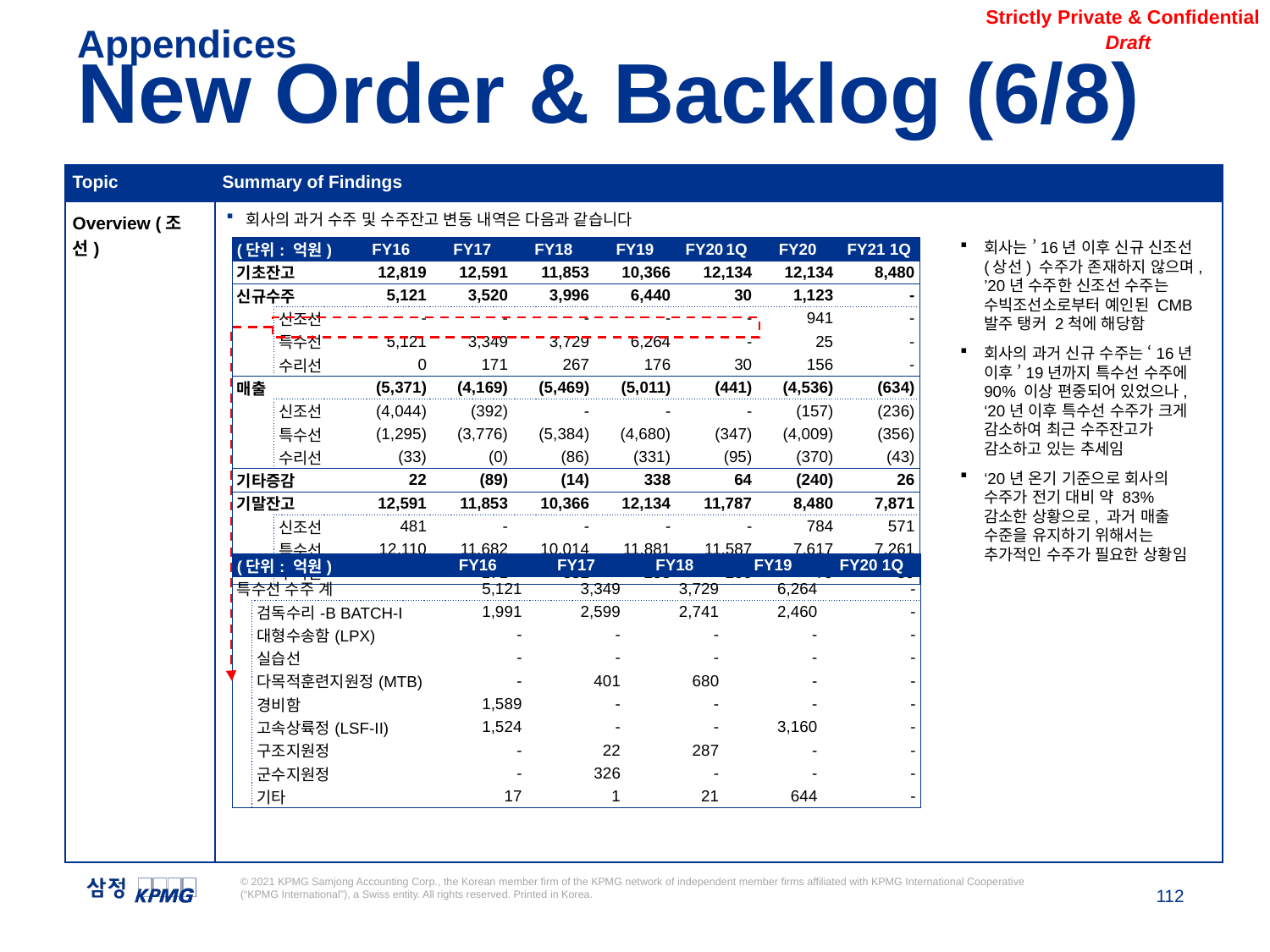

Appendices
New Order & Backlog (6/8)
| Topic | Summary of Findings |
| --- | --- |
| Overview (조선) | 회사의 과거 수주 및 수주잔고 변동 내역은 다음과 같습니다 |
| (단위: 억원) |  | FY16 | FY17 | FY18 | FY19 | FY20 1Q | FY20 | FY21 1Q |
| --- | --- | --- | --- | --- | --- | --- | --- | --- |
| 기초잔고 |  | 12,819 | 12,591 | 11,853 | 10,366 | 12,134 | 12,134 | 8,480 |
| 신규수주 |  | 5,121 | 3,520 | 3,996 | 6,440 | 30 | 1,123 | - |
|  | 신조선 | - | - | - | - | - | 941 | - |
|  | 특수선 | 5,121 | 3,349 | 3,729 | 6,264 | - | 25 | - |
|  | 수리선 | 0 | 171 | 267 | 176 | 30 | 156 | - |
| 매출 |  | (5,371) | (4,169) | (5,469) | (5,011) | (441) | (4,536) | (634) |
|  | 신조선 | (4,044) | (392) | - | - | - | (157) | (236) |
|  | 특수선 | (1,295) | (3,776) | (5,384) | (4,680) | (347) | (4,009) | (356) |
|  | 수리선 | (33) | (0) | (86) | (331) | (95) | (370) | (43) |
| 기타증감 |  | 22 | (89) | (14) | 338 | 64 | (240) | 26 |
| 기말잔고 |  | 12,591 | 11,853 | 10,366 | 12,134 | 11,787 | 8,480 | 7,871 |
|  | 신조선 | 481 | - | - | - | - | 784 | 571 |
|  | 특수선 | 12,110 | 11,682 | 10,014 | 11,881 | 11,587 | 7,617 | 7,261 |
|  | 수리선 | - | 171 | 352 | 253 | 200 | 79 | 39 |
회사는 ’16년 이후 신규 신조선(상선) 수주가 존재하지 않으며, ’20년 수주한 신조선 수주는 수빅조선소로부터 예인된 CMB 발주 탱커 2척에 해당함
회사의 과거 신규 수주는 ‘16년 이후 ’19년까지 특수선 수주에 90% 이상 편중되어 있었으나, ‘20년 이후 특수선 수주가 크게 감소하여 최근 수주잔고가 감소하고 있는 추세임
‘20년 온기 기준으로 회사의 수주가 전기 대비 약 83% 감소한 상황으로, 과거 매출 수준을 유지하기 위해서는 추가적인 수주가 필요한 상황임

| (단위: 억원) |  | FY16 | FY17 | FY18 | FY19 | FY20 1Q |
| --- | --- | --- | --- | --- | --- | --- |
| 특수선 수주 계 |  | 5,121 | 3,349 | 3,729 | 6,264 | - |
|  | 검독수리-B BATCH-I | 1,991 | 2,599 | 2,741 | 2,460 | - |
|  | 대형수송함(LPX) | - | - | - | - | - |
|  | 실습선 | - | - | - | - | - |
|  | 다목적훈련지원정(MTB) | - | 401 | 680 | - | - |
|  | 경비함 | 1,589 | - | - | - | - |
|  | 고속상륙정(LSF-II) | 1,524 | - | - | 3,160 | - |
|  | 구조지원정 | - | 22 | 287 | - | - |
|  | 군수지원정 | - | 326 | - | - | - |
|  | 기타 | 17 | 1 | 21 | 644 | - |